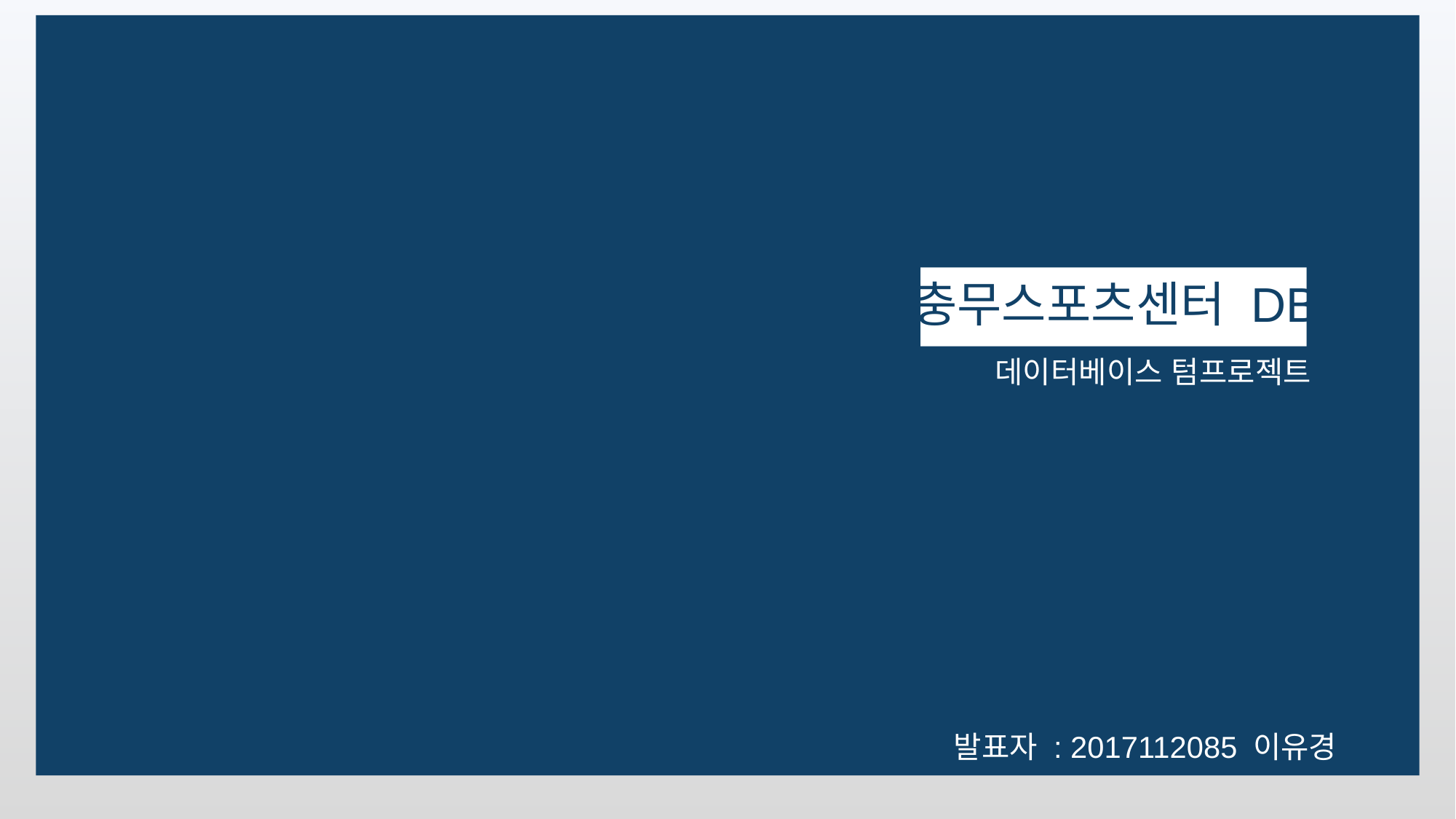

충무스포츠센터 DB
데이터베이스 텀프로젝트
발표자 : 2017112085 이유경